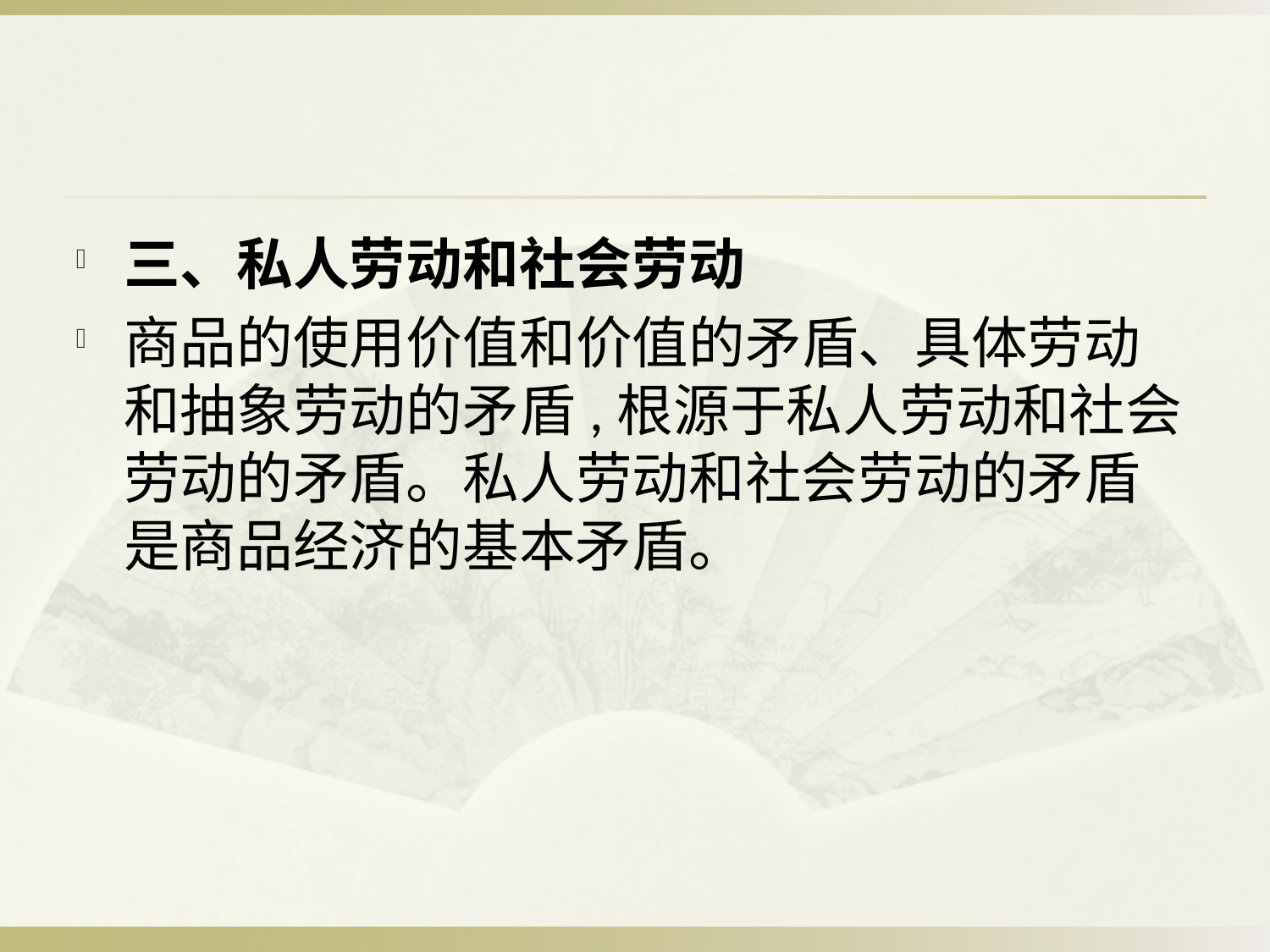

#
三、私人劳动和社会劳动
商品的使用价值和价值的矛盾、具体劳动和抽象劳动的矛盾,根源于私人劳动和社会劳动的矛盾。私人劳动和社会劳动的矛盾是商品经济的基本矛盾。